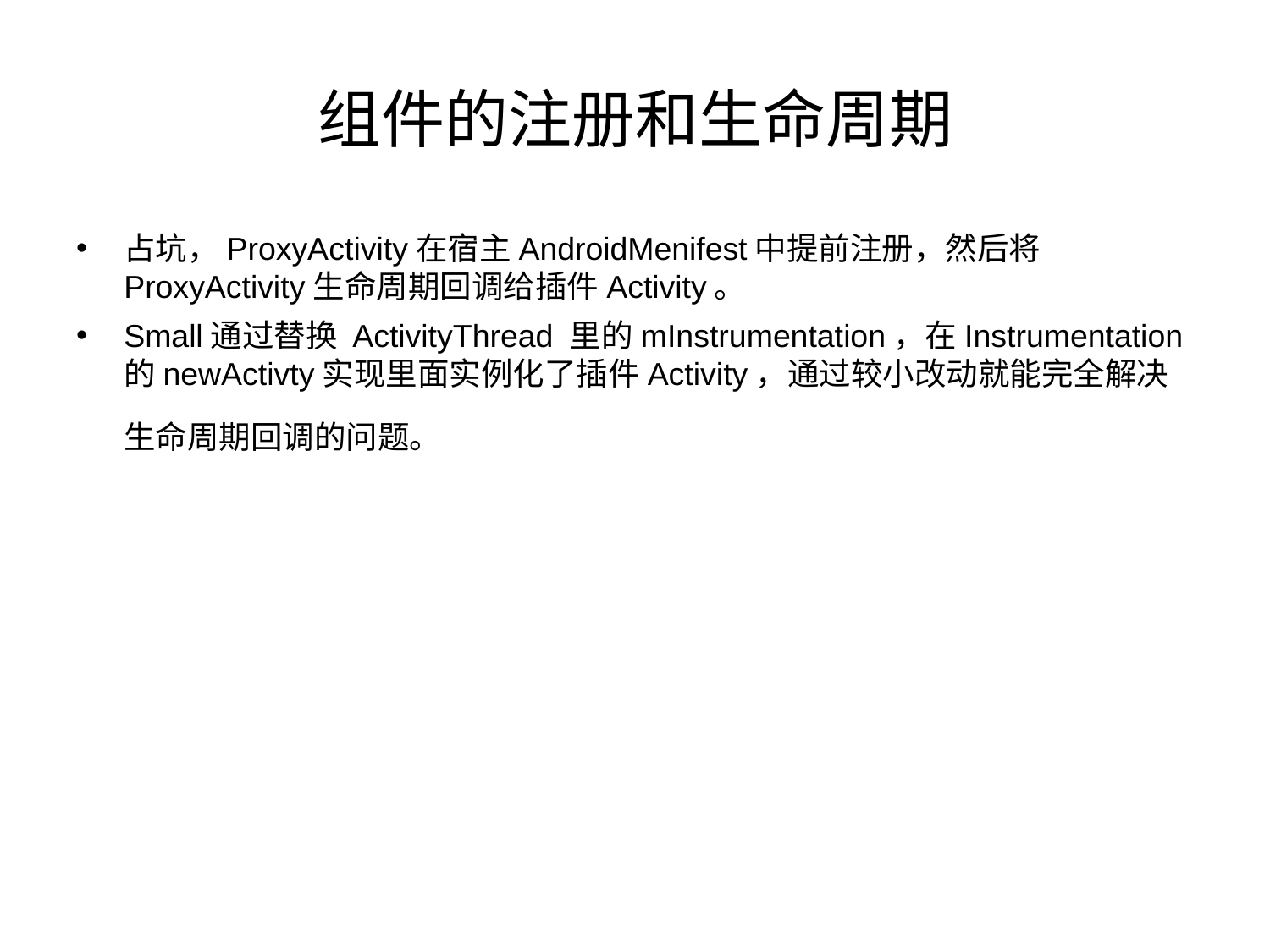

# 组件的注册和生命周期
占坑，ProxyActivity在宿主AndroidMenifest中提前注册，然后将ProxyActivity生命周期回调给插件Activity。
Small通过替换 ActivityThread 里的mInstrumentation，在Instrumentation的newActivty实现里面实例化了插件Activity，通过较小改动就能完全解决生命周期回调的问题。